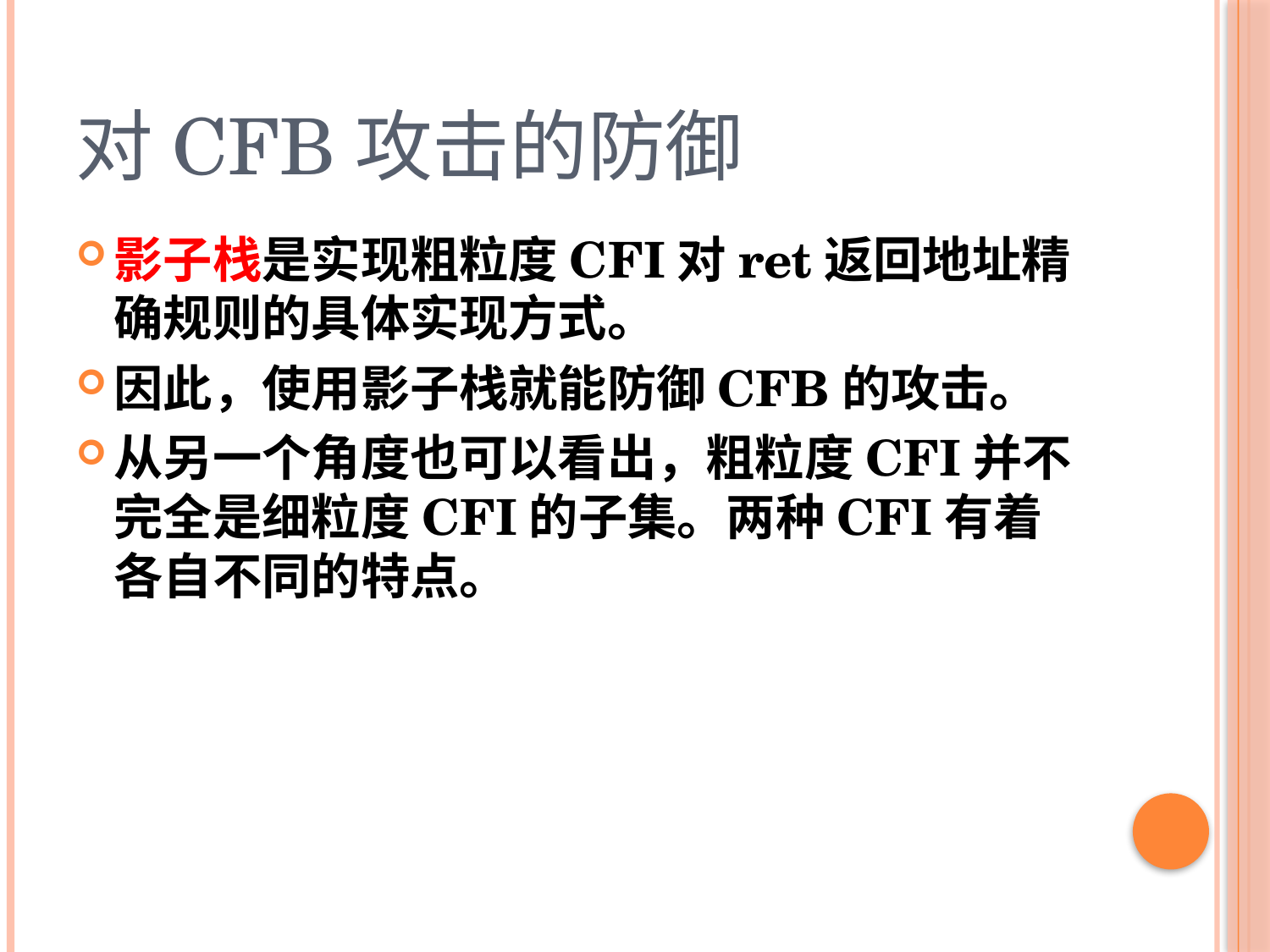

# 对CFB攻击的防御
影子栈是实现粗粒度CFI对ret返回地址精确规则的具体实现方式。
因此，使用影子栈就能防御CFB的攻击。
从另一个角度也可以看出，粗粒度CFI并不完全是细粒度CFI的子集。两种CFI有着各自不同的特点。